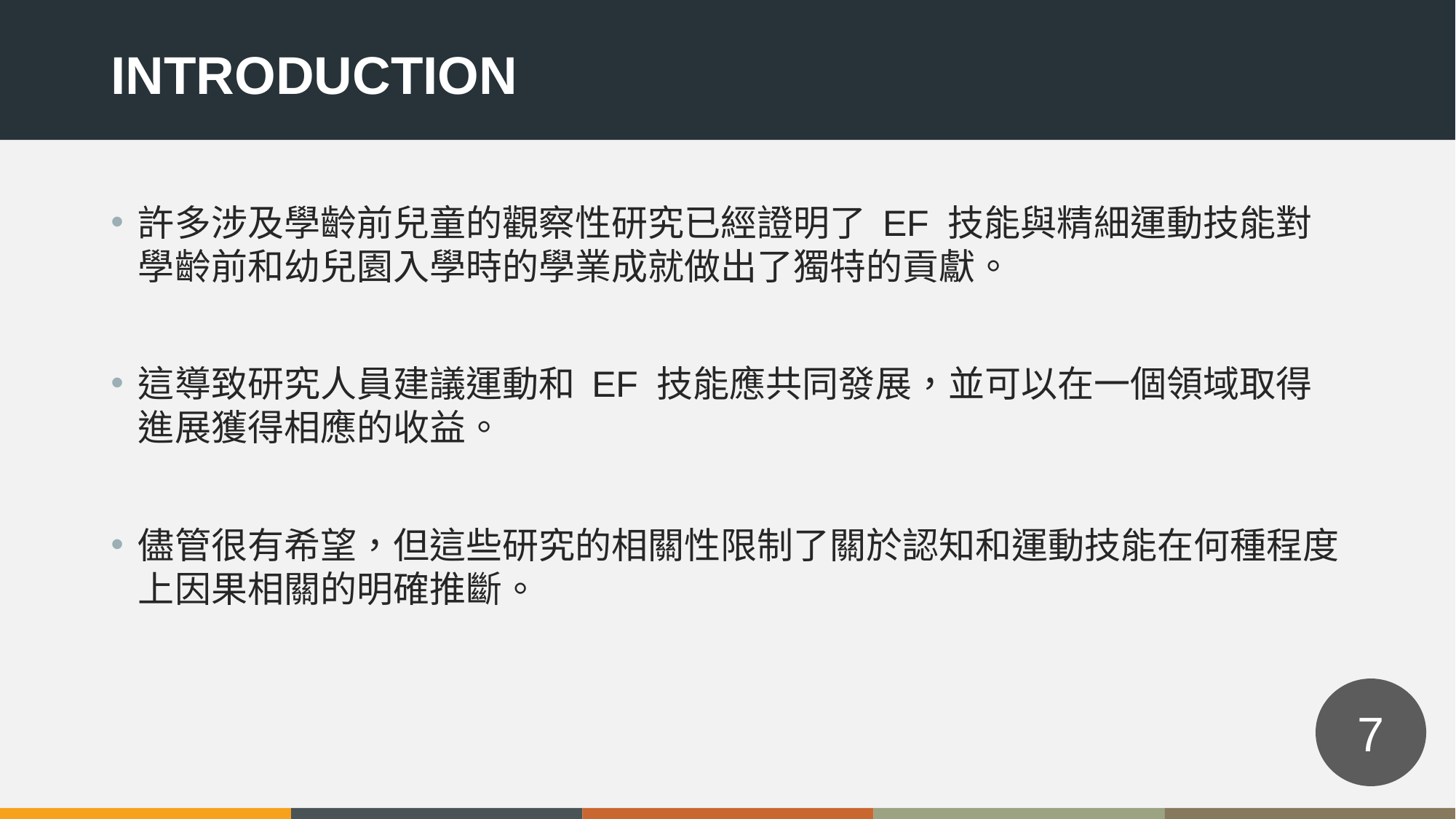

INTRODUCTION
許多涉及學齡前兒童的觀察性研究已經證明了 EF 技能與精細運動技能對學齡前和幼兒園入學時的學業成就做出了獨特的貢獻。

這導致研究人員建議運動和 EF 技能應共同發展，並可以在一個領域取得進展獲得相應的收益。

儘管很有希望，但這些研究的相關性限制了關於認知和運動技能在何種程度上因果相關的明確推斷。

7